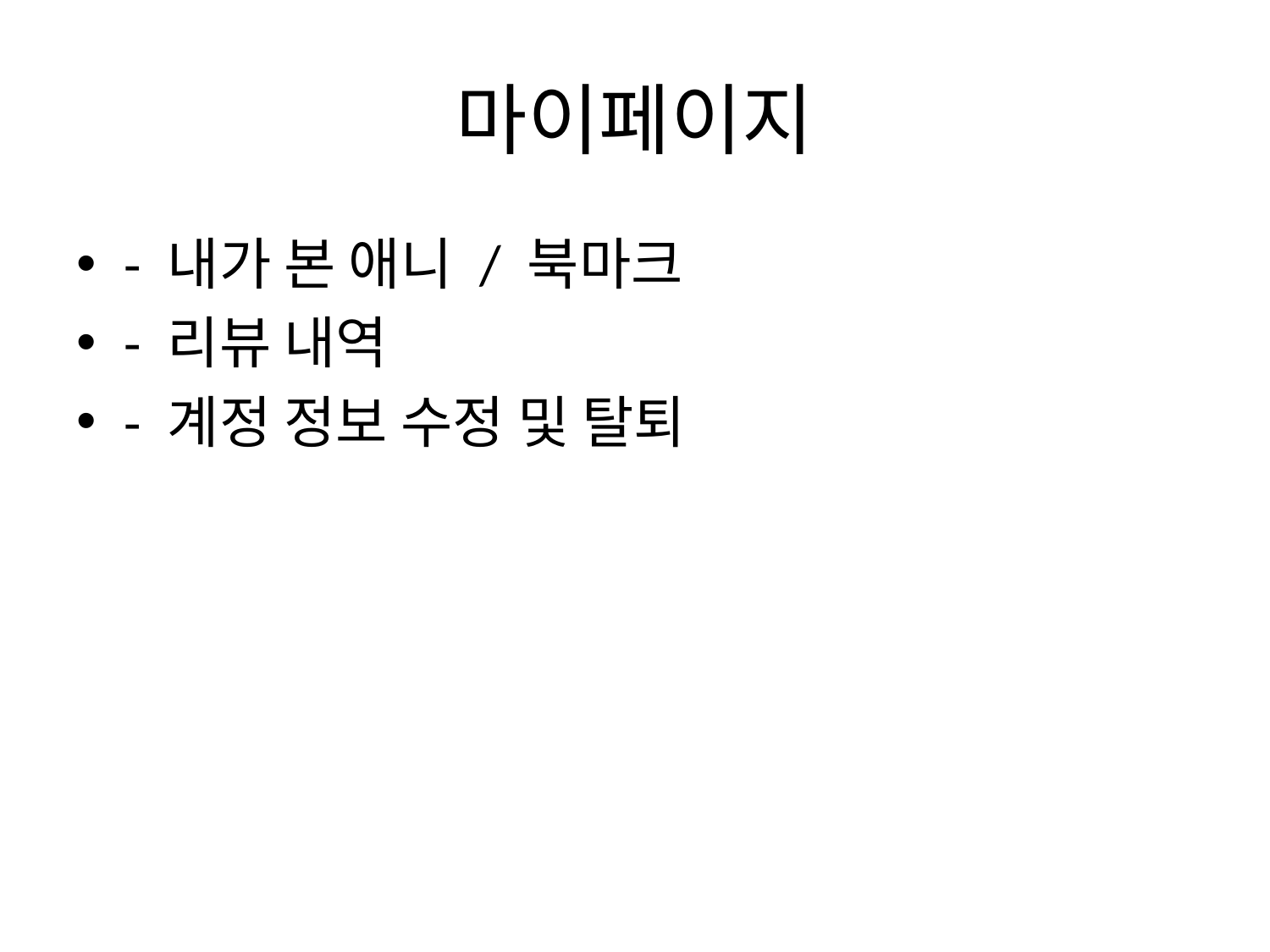

# 마이페이지
- 내가 본 애니 / 북마크
- 리뷰 내역
- 계정 정보 수정 및 탈퇴